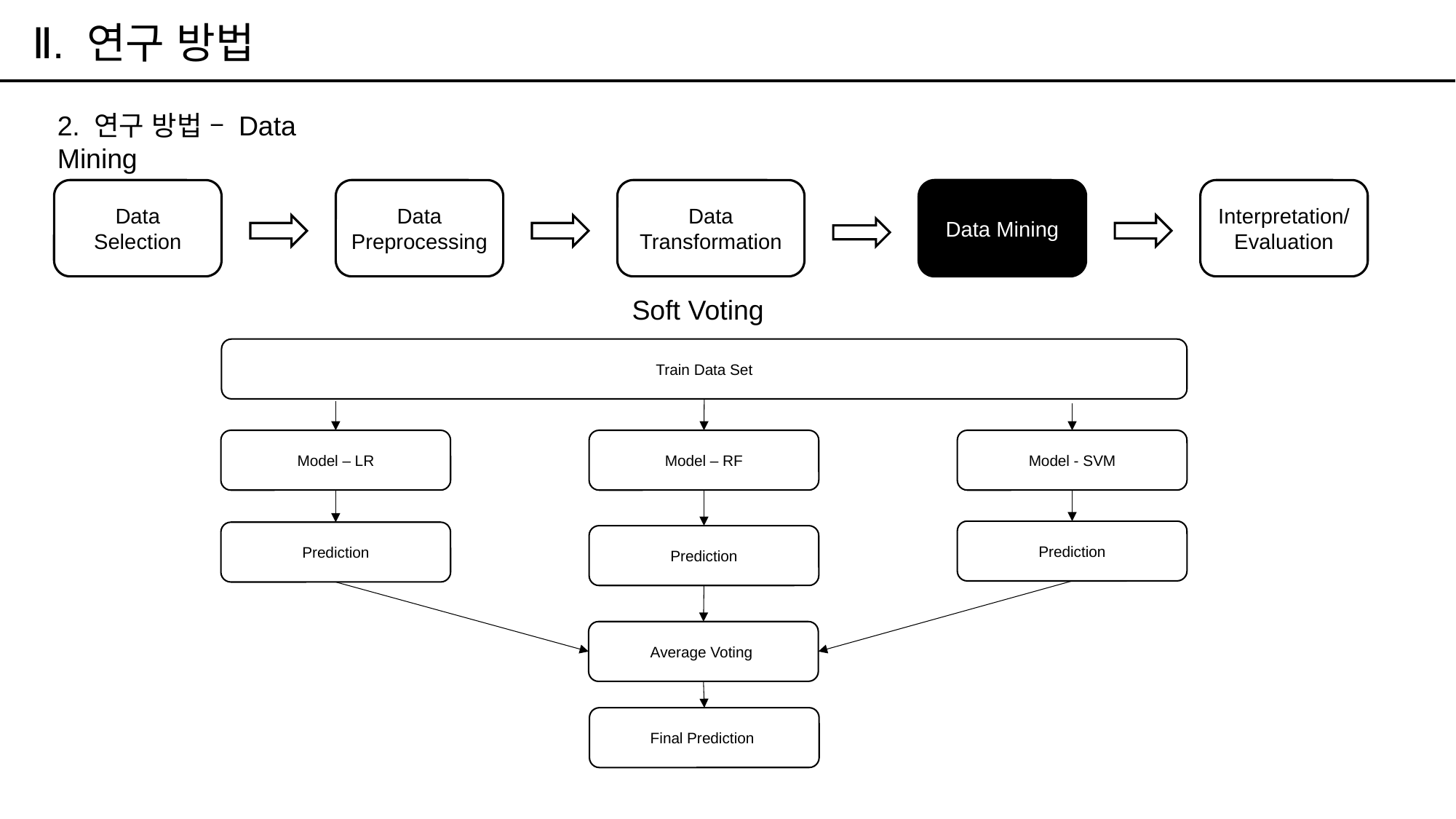

Ⅱ. 연구 방법
2. 연구 방법 – Data Mining
Data Selection
Data Preprocessing
Data Transformation
Data Mining
Interpretation/Evaluation

Soft Voting
Train Data Set
Model – LR
Model – RF
Model - SVM
Prediction
Prediction
Prediction
Average Voting
Final Prediction